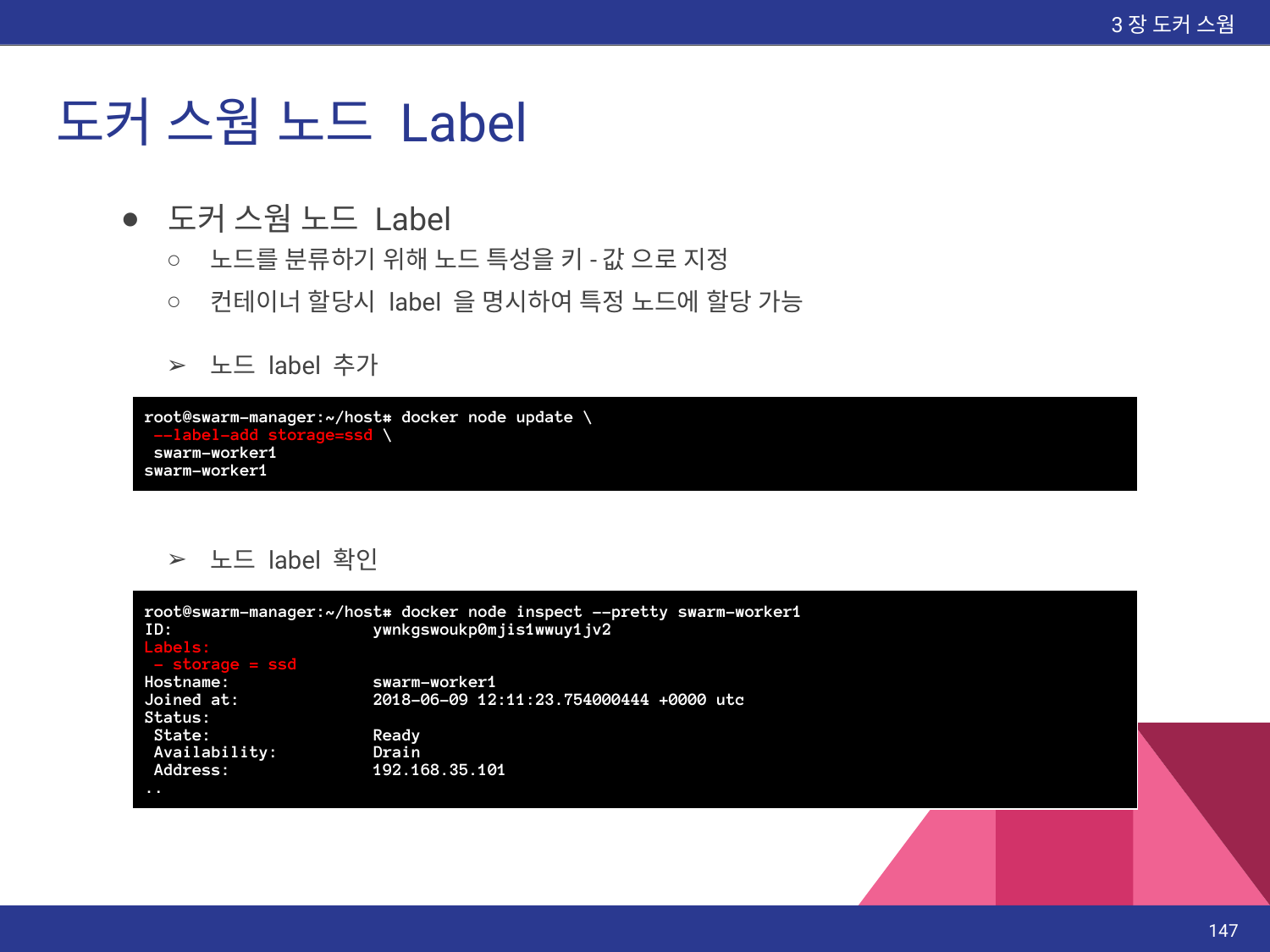

3장 도커 스웜

# 도커 스웜 노드 Label
도커 스웜 노드 Label

노드를 분류하기 위해 노드 특성을 키-값 으로 지정
컨테이너 할당시 label 을 명시하여 특정 노드에 할당 가능

노드 label 추가
| root@swarm-manager:~/host# docker node update \ --label-add storage=ssd \ swarm-worker1 swarm-worker1 |
| --- |
노드 label 확인
| root@swarm-manager:~/host# docker node inspect --pretty swarm-worker1 ID: ywnkgswoukp0mjis1wwuy1jv2 Labels: - storage = ssd Hostname: swarm-worker1 Joined at: 2018-06-09 12:11:23.754000444 +0000 utc Status: State: Ready Availability: Drain Address: 192.168.35.101 .. |
| --- |
147